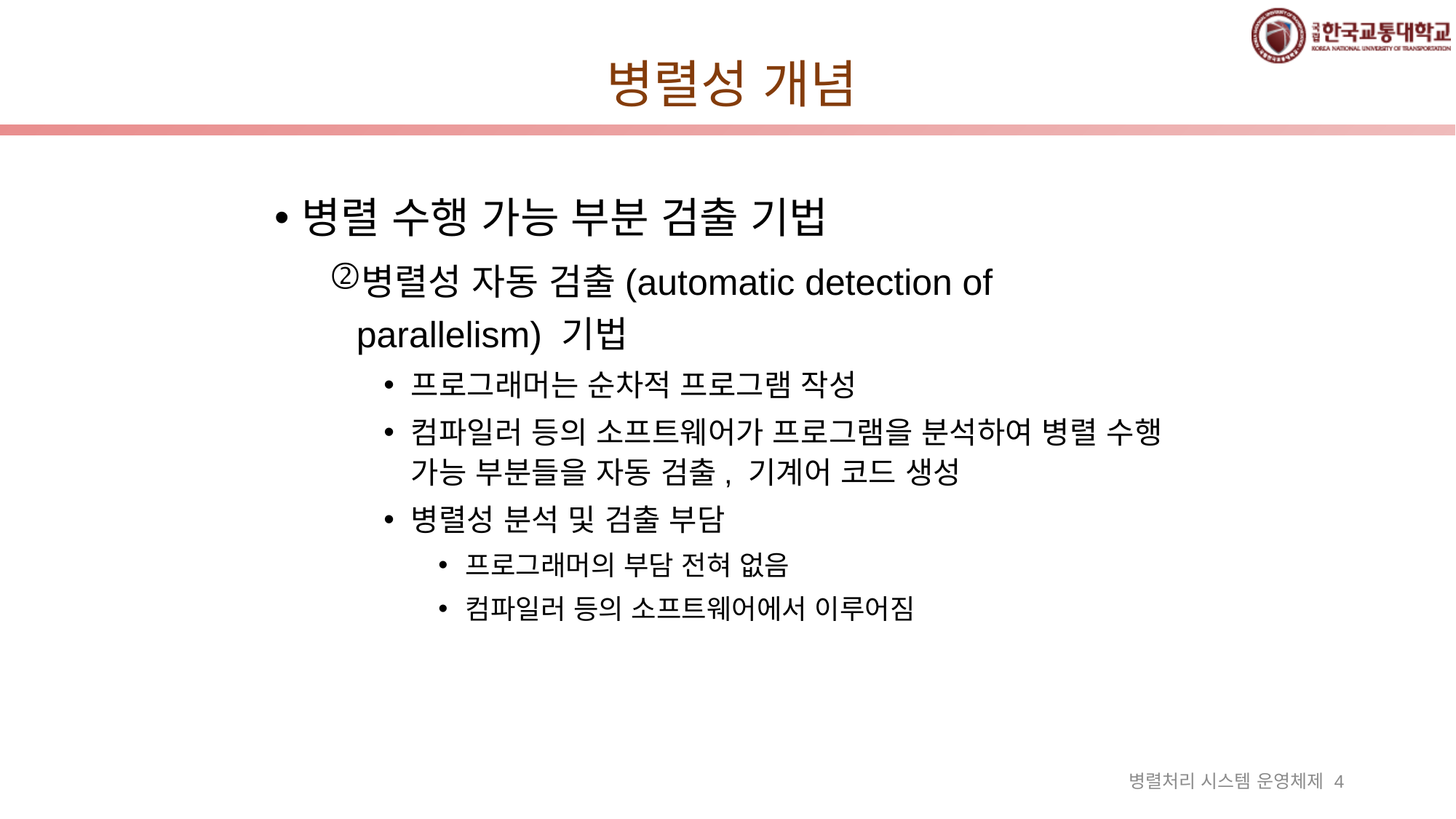

# 병렬성 개념
병렬 수행 가능 부분 검출 기법
병렬성 자동 검출(automatic detection of parallelism) 기법
프로그래머는 순차적 프로그램 작성
컴파일러 등의 소프트웨어가 프로그램을 분석하여 병렬 수행  가능 부분들을 자동 검출, 기계어 코드 생성
병렬성 분석 및 검출 부담
프로그래머의 부담 전혀 없음
컴파일러 등의 소프트웨어에서 이루어짐
병렬처리 시스템 운영체제 4